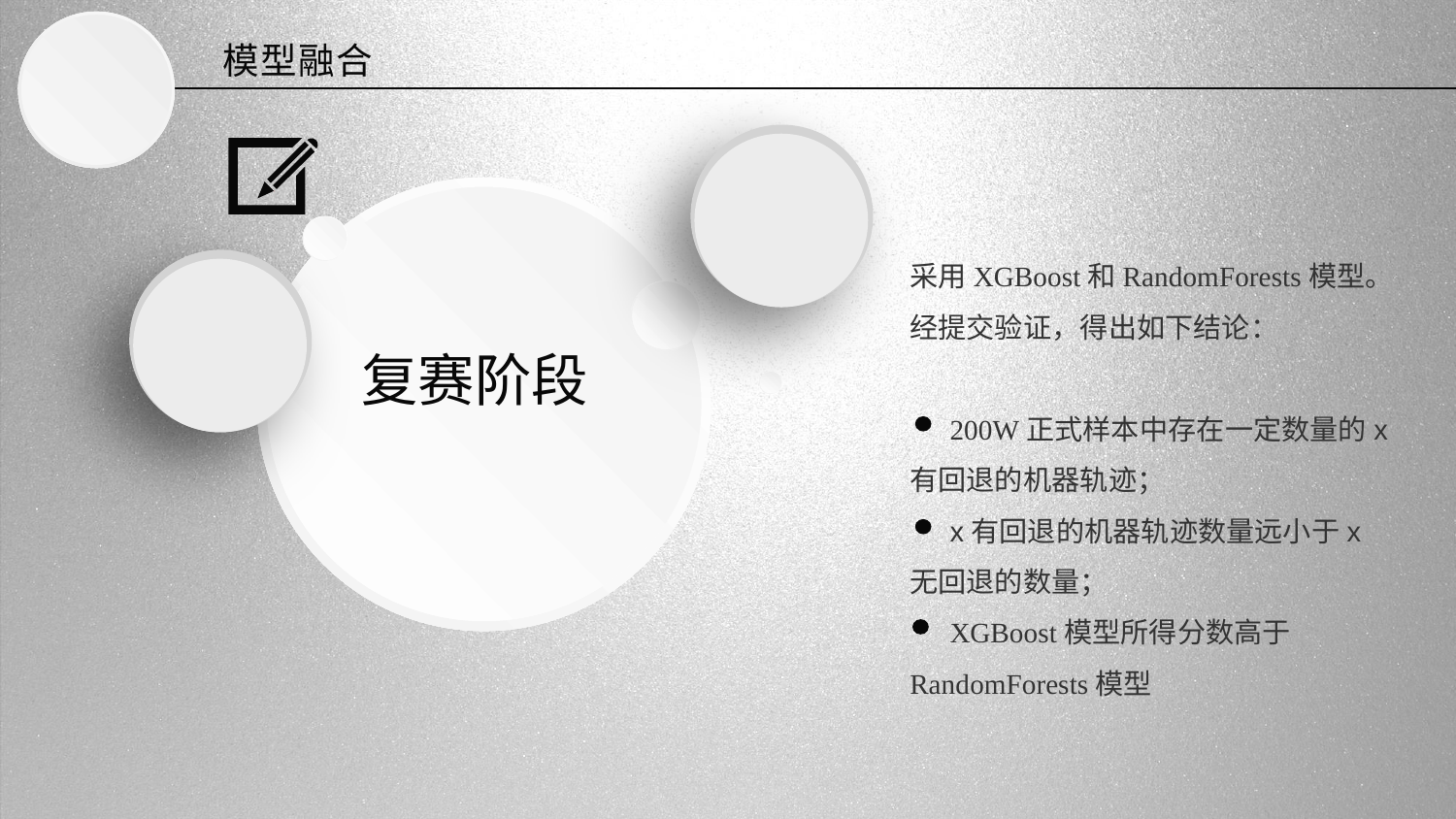

模型融合

 复赛阶段

采用XGBoost和RandomForests模型。经提交验证，得出如下结论：

     200W正式样本中存在一定数量的x有回退的机器轨迹；
     x有回退的机器轨迹数量远小于x无回退的数量；
     XGBoost模型所得分数高于RandomForests模型